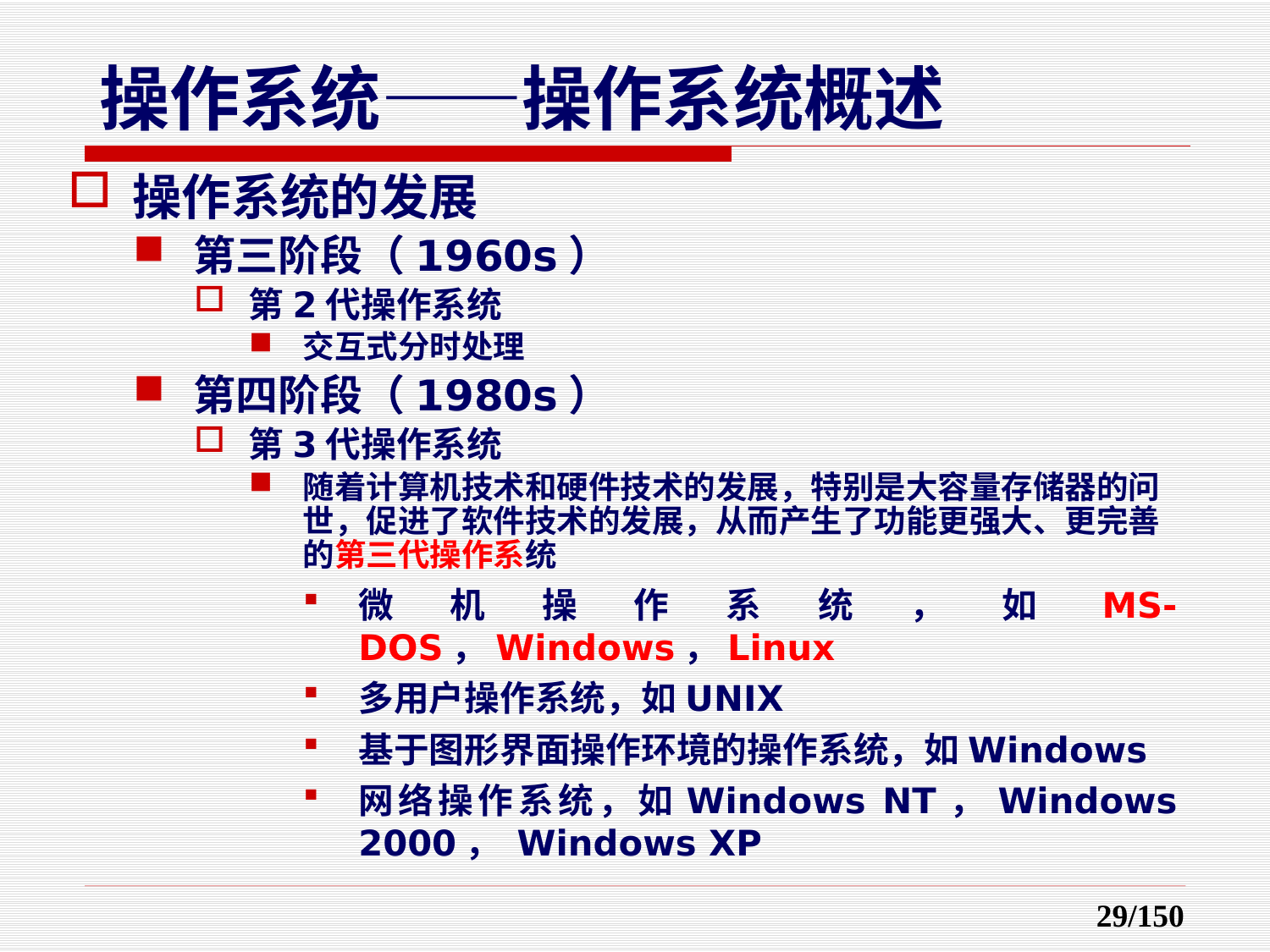

操作系统的发展
第三阶段（1960s）
第2代操作系统
交互式分时处理
第四阶段（1980s）
第3代操作系统
随着计算机技术和硬件技术的发展，特别是大容量存储器的问世，促进了软件技术的发展，从而产生了功能更强大、更完善的第三代操作系统
微机操作系统，如MS-DOS，Windows，Linux
多用户操作系统，如UNIX
基于图形界面操作环境的操作系统，如Windows
网络操作系统，如Windows NT，Windows 2000， Windows XP